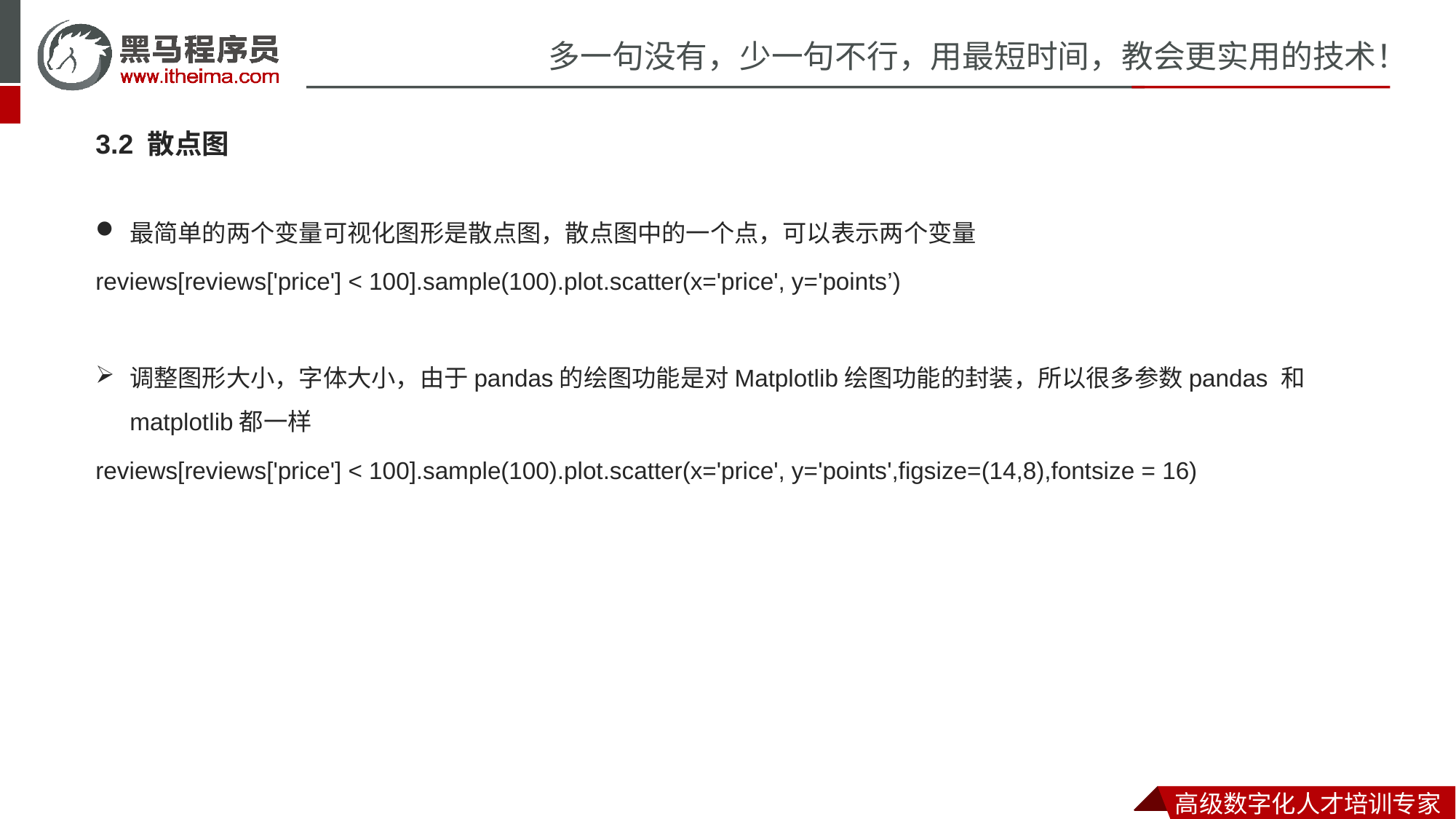

3.2 散点图
最简单的两个变量可视化图形是散点图，散点图中的一个点，可以表示两个变量
reviews[reviews['price'] < 100].sample(100).plot.scatter(x='price', y='points’)

调整图形大小，字体大小，由于pandas的绘图功能是对Matplotlib绘图功能的封装，所以很多参数pandas 和 matplotlib都一样
reviews[reviews['price'] < 100].sample(100).plot.scatter(x='price', y='points',figsize=(14,8),fontsize = 16)